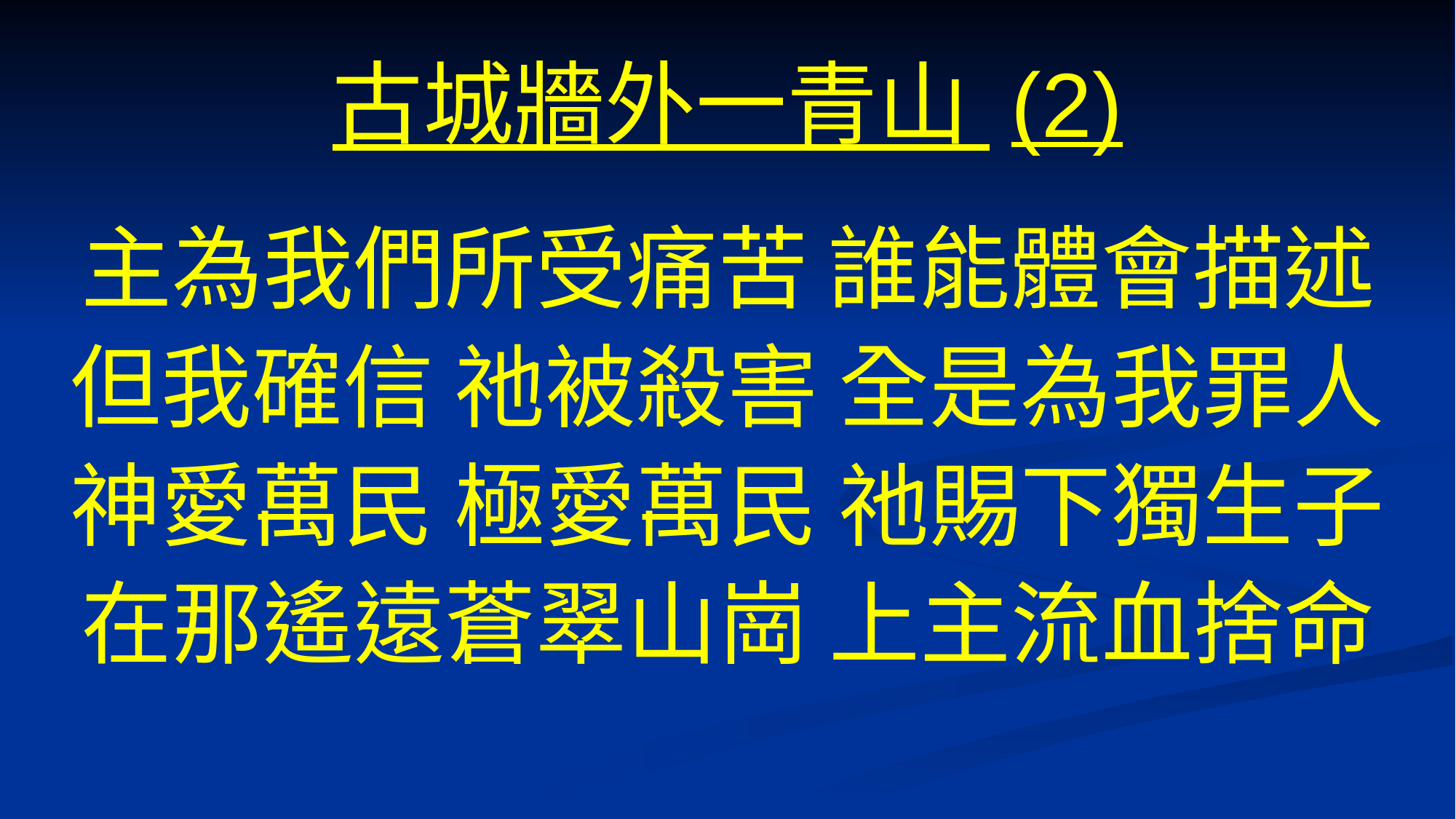

# 古城牆外一青山 (2)
主為我們所受痛苦 誰能體會描述
但我確信 祂被殺害 全是為我罪人
神愛萬民 極愛萬民 祂賜下獨生子
在那遙遠蒼翠山崗 上主流血捨命